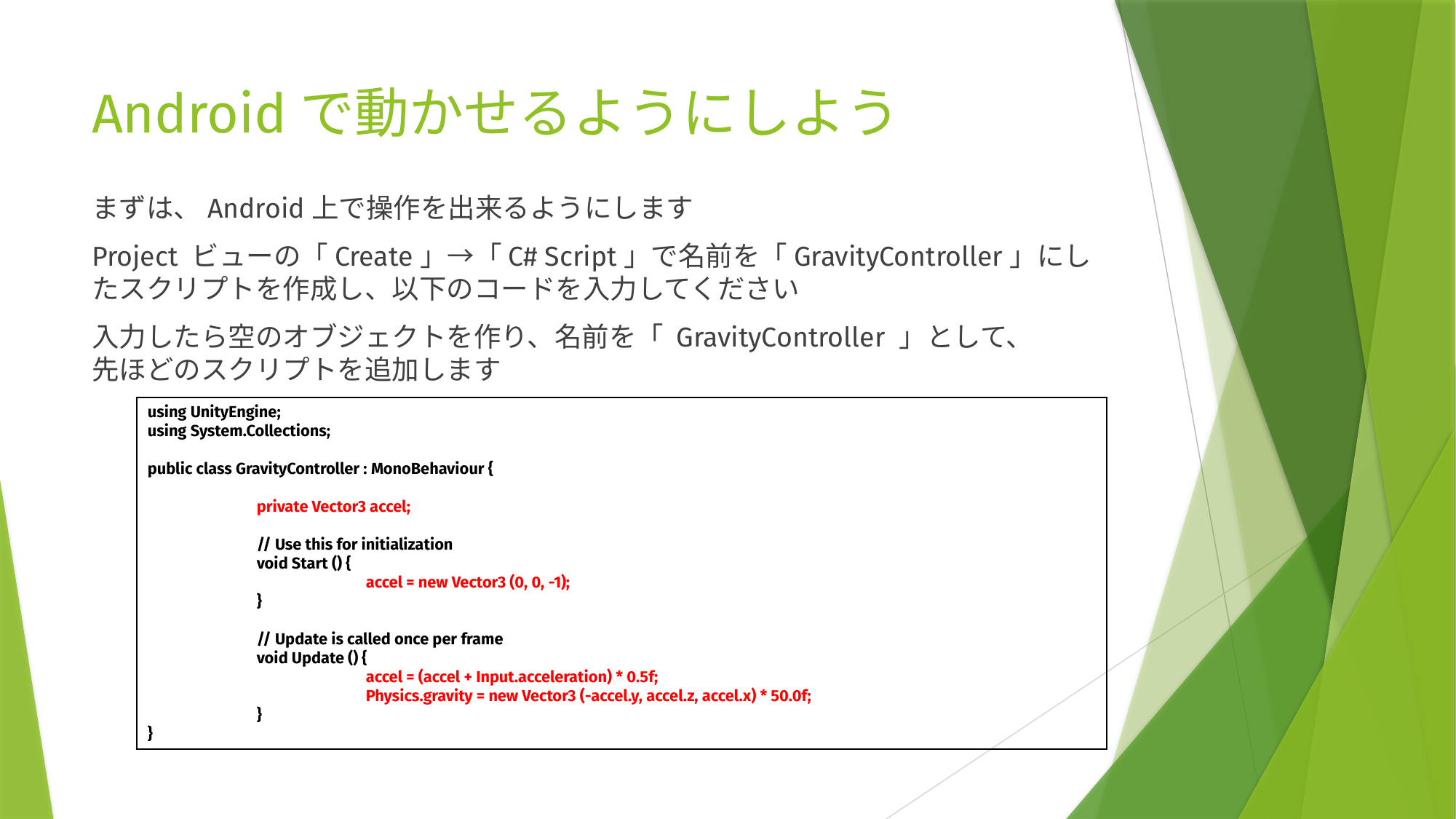

# Androidで動かせるようにしよう
まずは、Android上で操作を出来るようにします
Project ビューの「Create」→「C# Script」で名前を「GravityController」にしたスクリプトを作成し、以下のコードを入力してください
入力したら空のオブジェクトを作り、名前を「 GravityController 」として、
先ほどのスクリプトを追加します
| using UnityEngine; using System.Collections; public class GravityController : MonoBehaviour { private Vector3 accel; // Use this for initialization void Start () { accel = new Vector3 (0, 0, -1); } // Update is called once per frame void Update () { accel = (accel + Input.acceleration) \* 0.5f; Physics.gravity = new Vector3 (-accel.y, accel.z, accel.x) \* 50.0f; } } |
| --- |